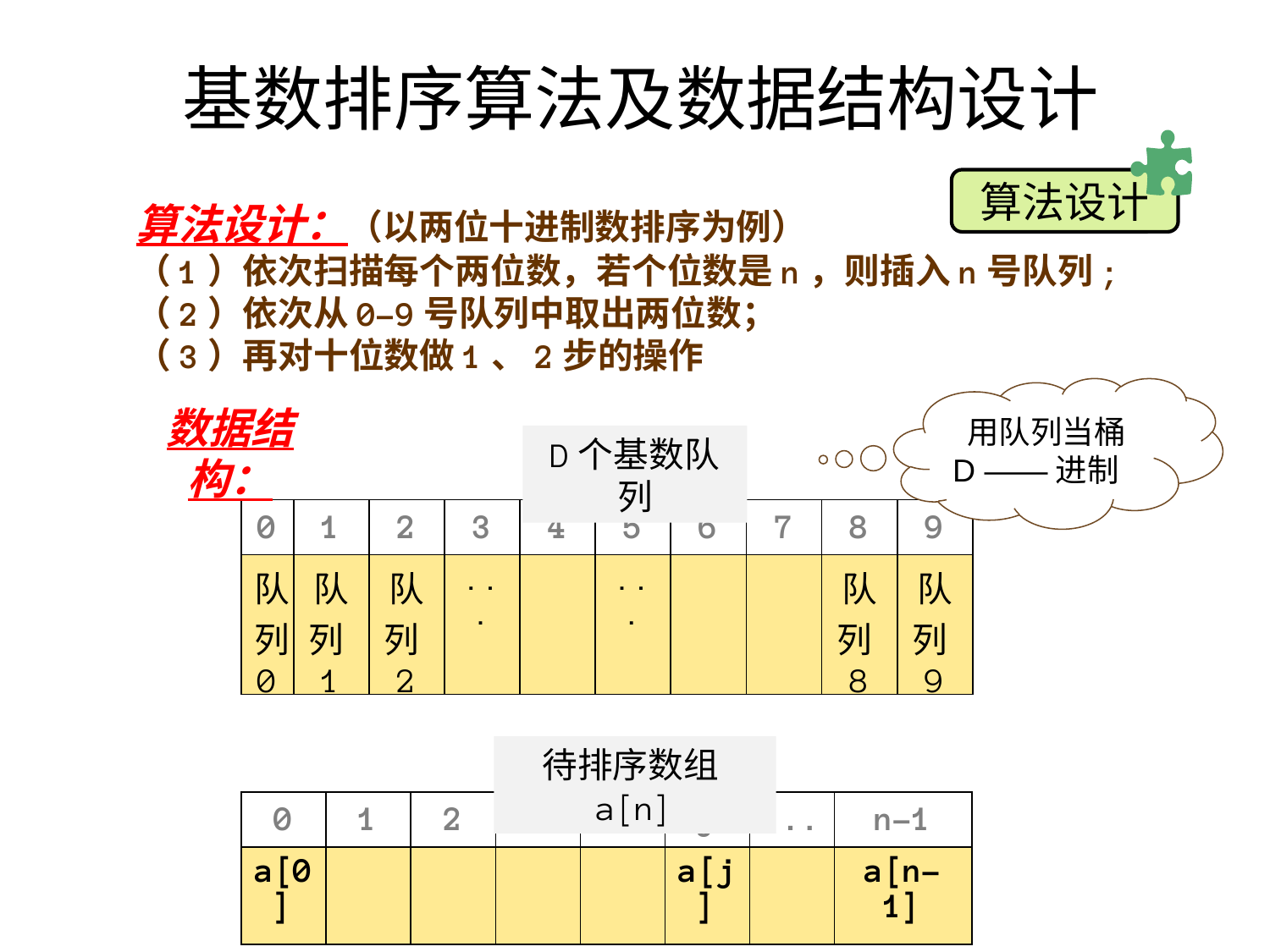

# 基数排序算法及数据结构设计

算法设计
算法设计：（以两位十进制数排序为例）
（1）依次扫描每个两位数，若个位数是n，则插入n号队列;
（2）依次从0-9号队列中取出两位数；
（3）再对十位数做1、2步的操作
用队列当桶
D ——进制
数据结构：
D个基数队列
| 0 | 1 | 2 | 3 | 4 | 5 | 6 | 7 | 8 | 9 |
| --- | --- | --- | --- | --- | --- | --- | --- | --- | --- |
| 队列0 | 队列1 | 队列2 | ... |  | ... |  |  | 队列8 | 队列9 |
待排序数组a[n]
| 0 | 1 | 2 | 3 | ... | j | ... | n-1 |
| --- | --- | --- | --- | --- | --- | --- | --- |
| a[0] |  |  |  |  | a[j] |  | a[n-1] |
167